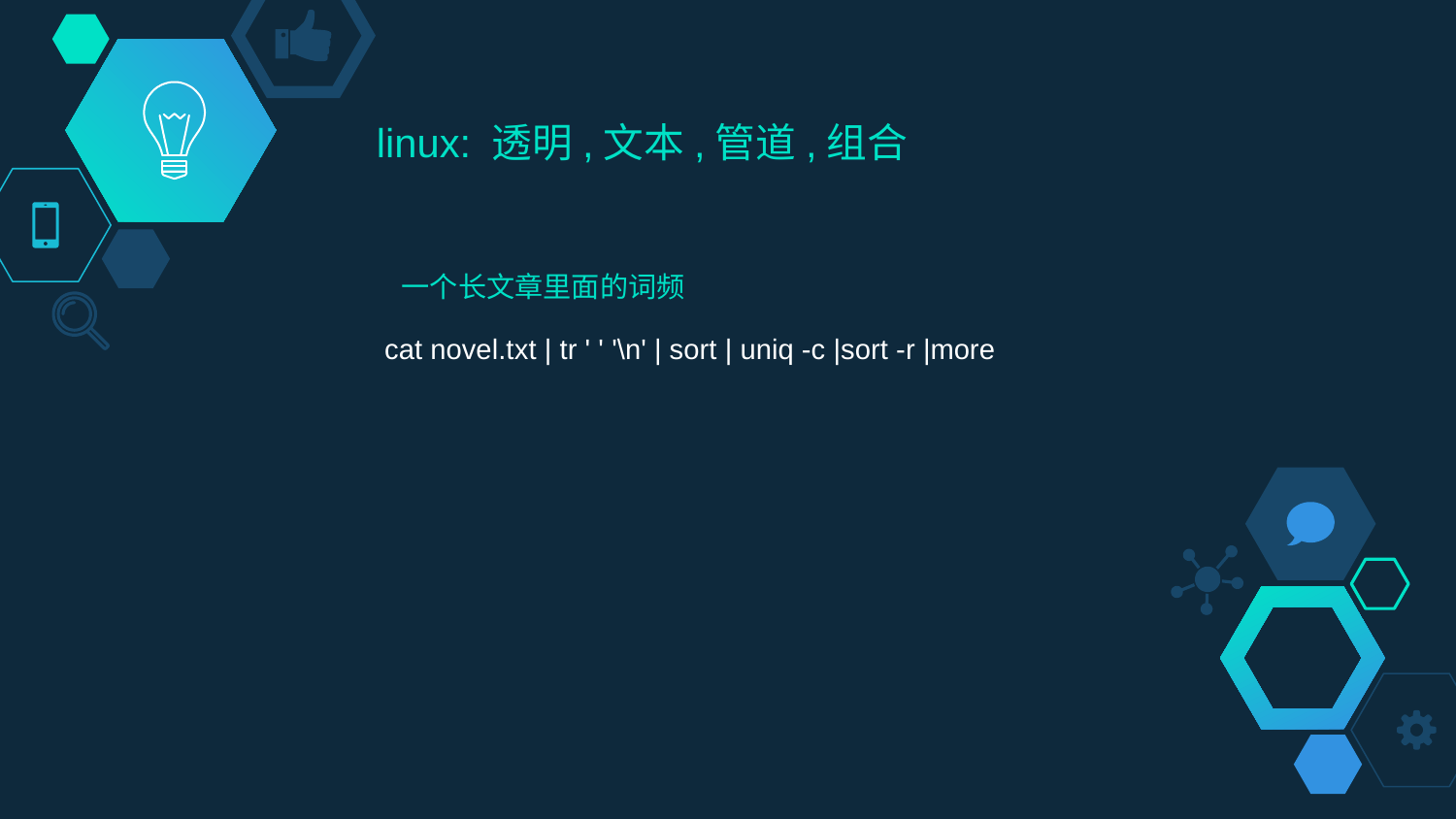

linux: 透明,文本,管道,组合
 一个长文章里面的词频
 cat novel.txt | tr ' ' '\n' | sort | uniq -c |sort -r |more
11